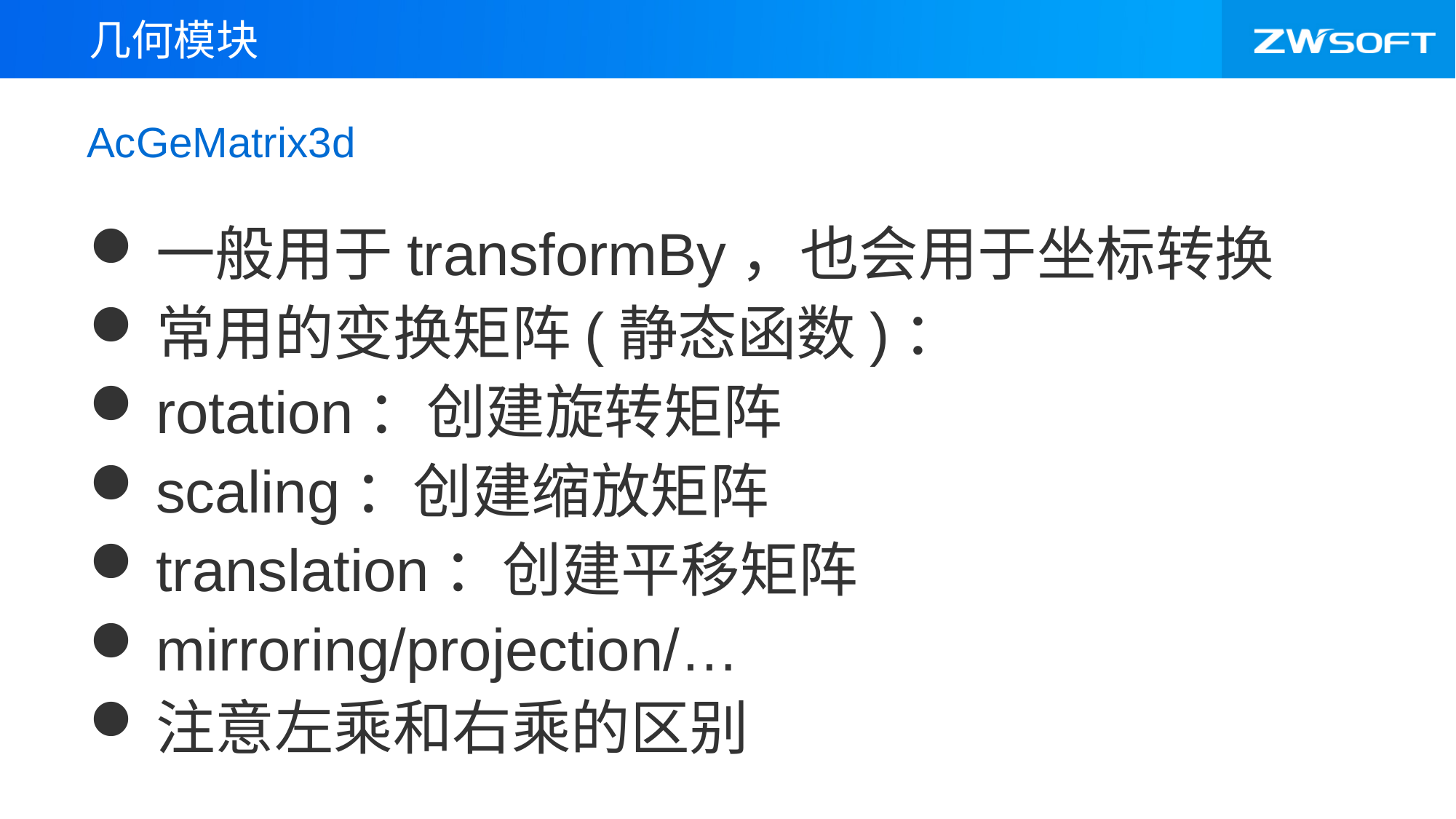

几何模块
# AcGeMatrix3d
一般用于transformBy，也会用于坐标转换
常用的变换矩阵(静态函数)：
rotation：创建旋转矩阵
scaling：创建缩放矩阵
translation：创建平移矩阵
mirroring/projection/…
注意左乘和右乘的区别